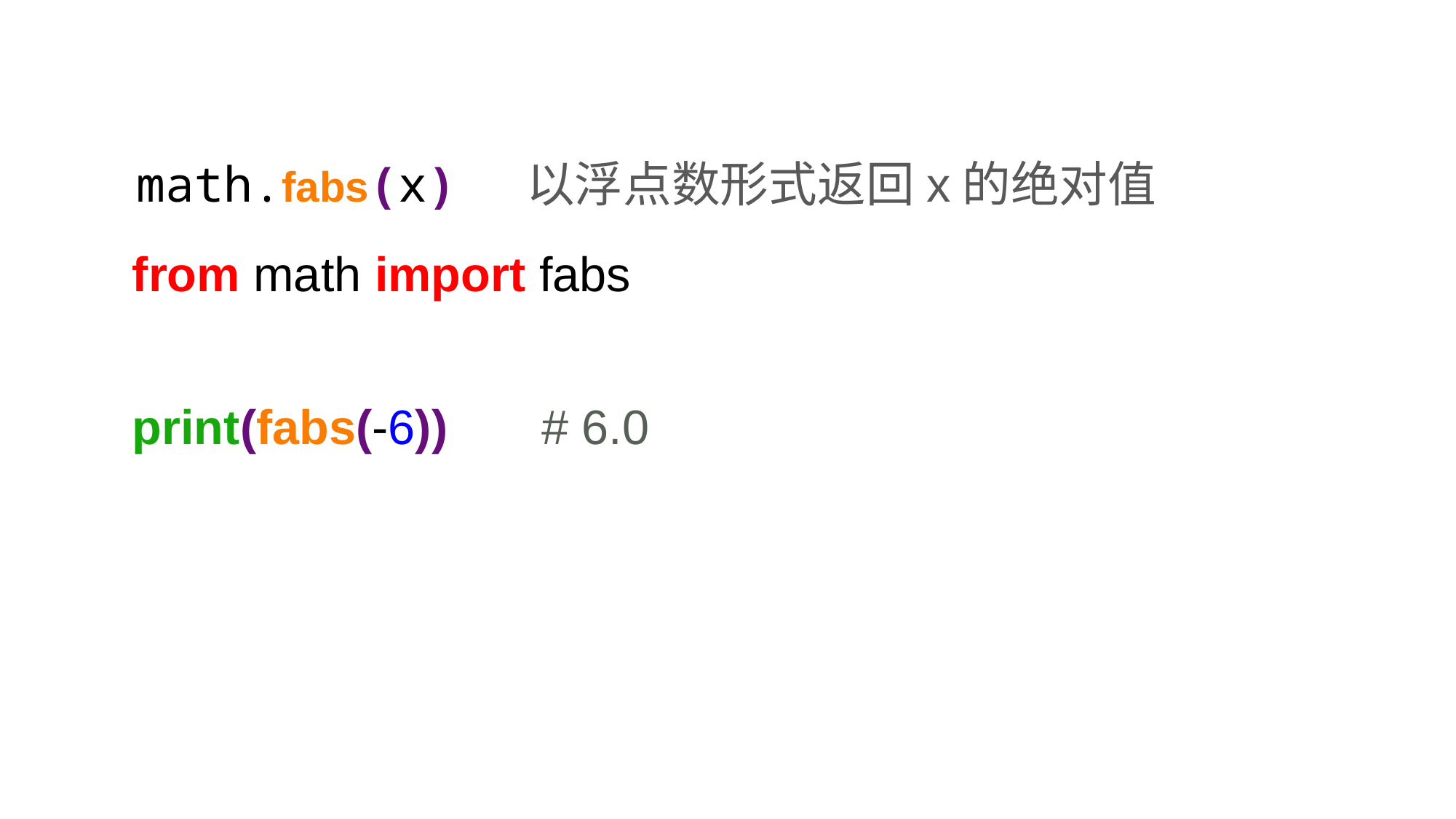

math.fabs(x)  以浮点数形式返回x的绝对值
from math import fabs
print(fabs(-6))       # 6.0